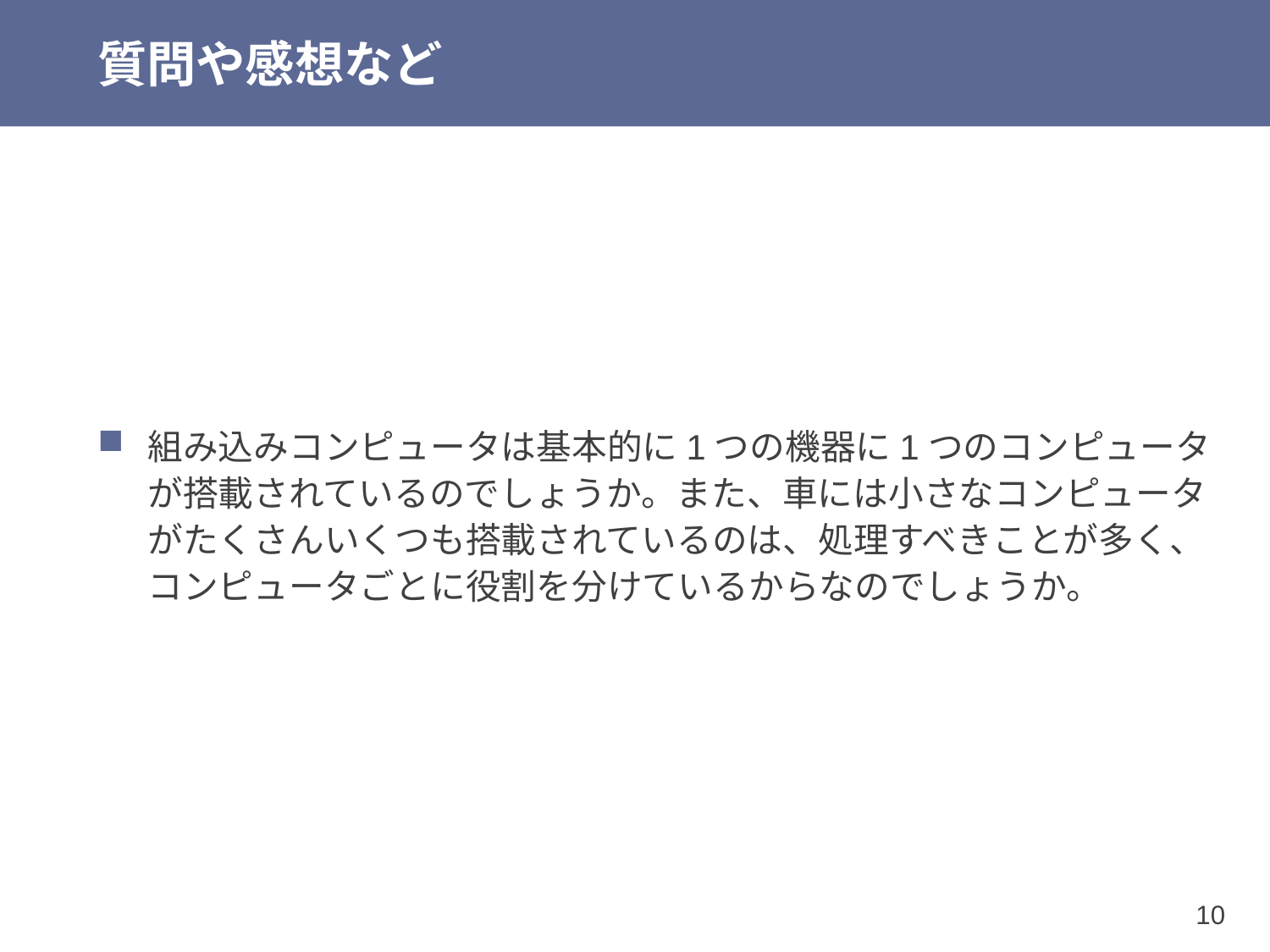

# 質問や感想など
組み込みコンピュータは基本的に1つの機器に1つのコンピュータが搭載されているのでしょうか。また、車には小さなコンピュータがたくさんいくつも搭載されているのは、処理すべきことが多く、コンピュータごとに役割を分けているからなのでしょうか。